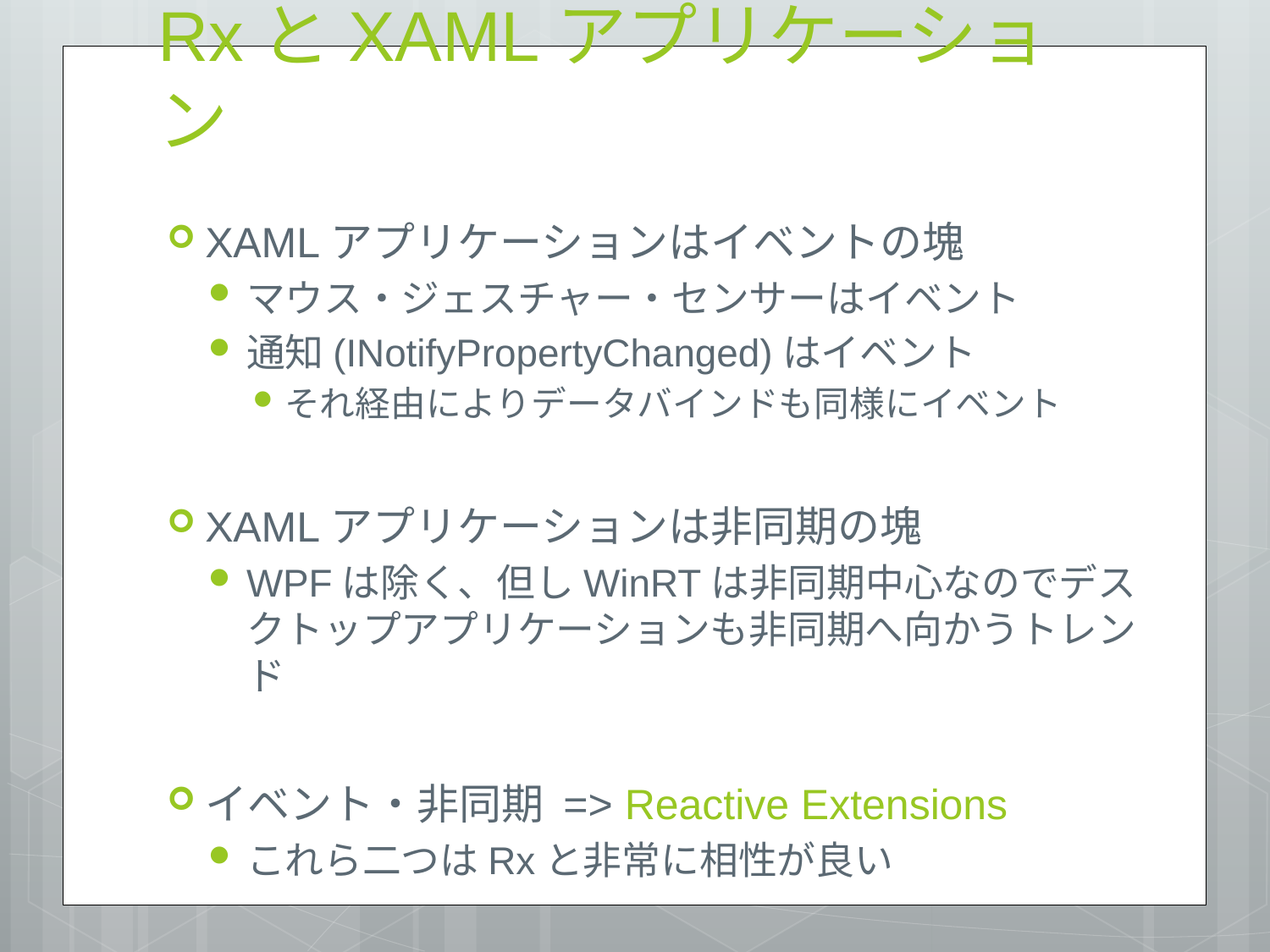

# RxとXAMLアプリケーション
XAMLアプリケーションはイベントの塊
マウス・ジェスチャー・センサーはイベント
通知(INotifyPropertyChanged)はイベント
それ経由によりデータバインドも同様にイベント

XAMLアプリケーションは非同期の塊
WPFは除く、但しWinRTは非同期中心なのでデスクトップアプリケーションも非同期へ向かうトレンド

イベント・非同期 => Reactive Extensions
これら二つはRxと非常に相性が良い